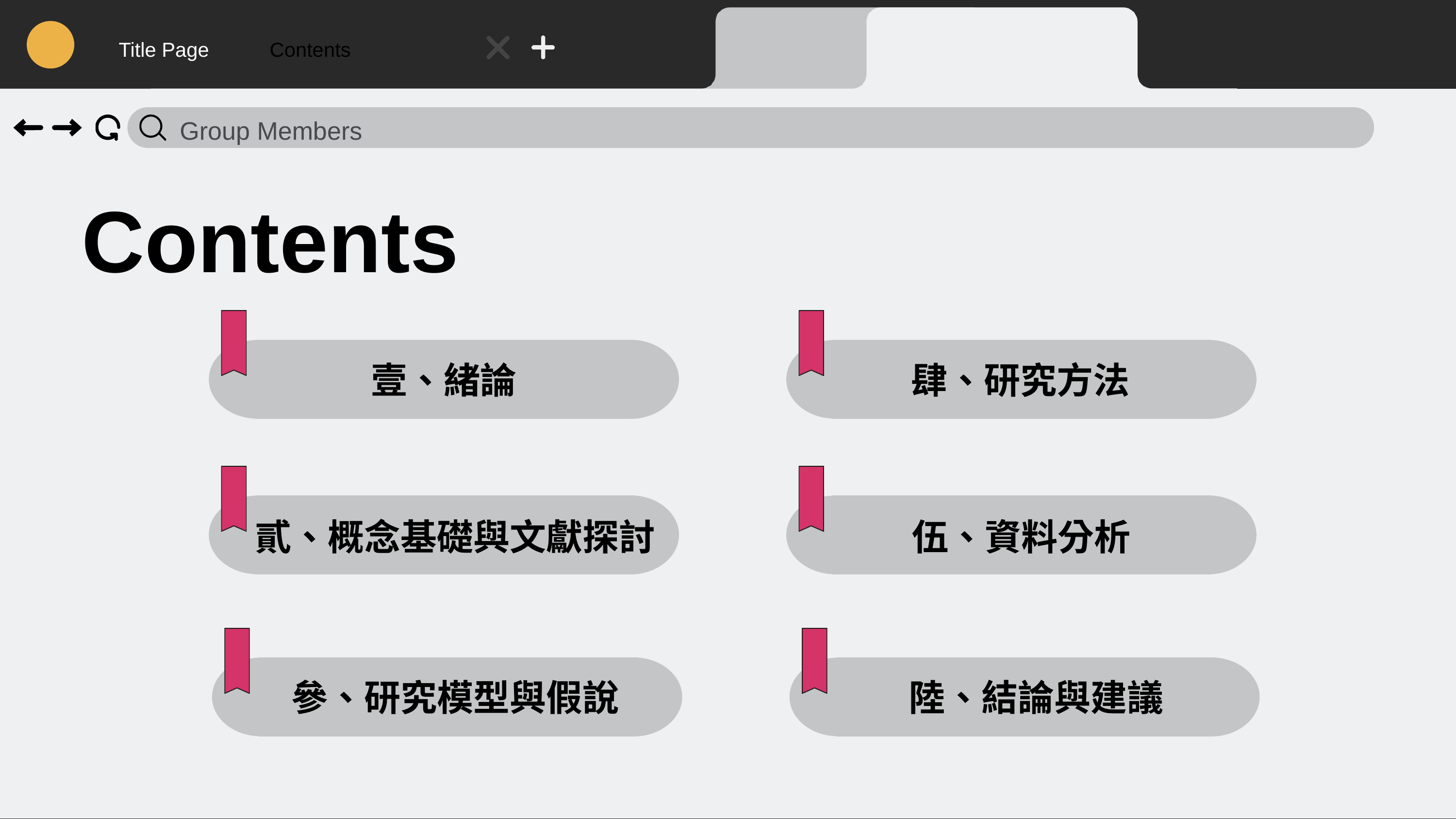

Title Page
Contents

Group Members

Contents

壹、緒論
肆、研究方法

伍、資料分析
貳、概念基礎與文獻探討

參、研究模型與假說
陸、結論與建議